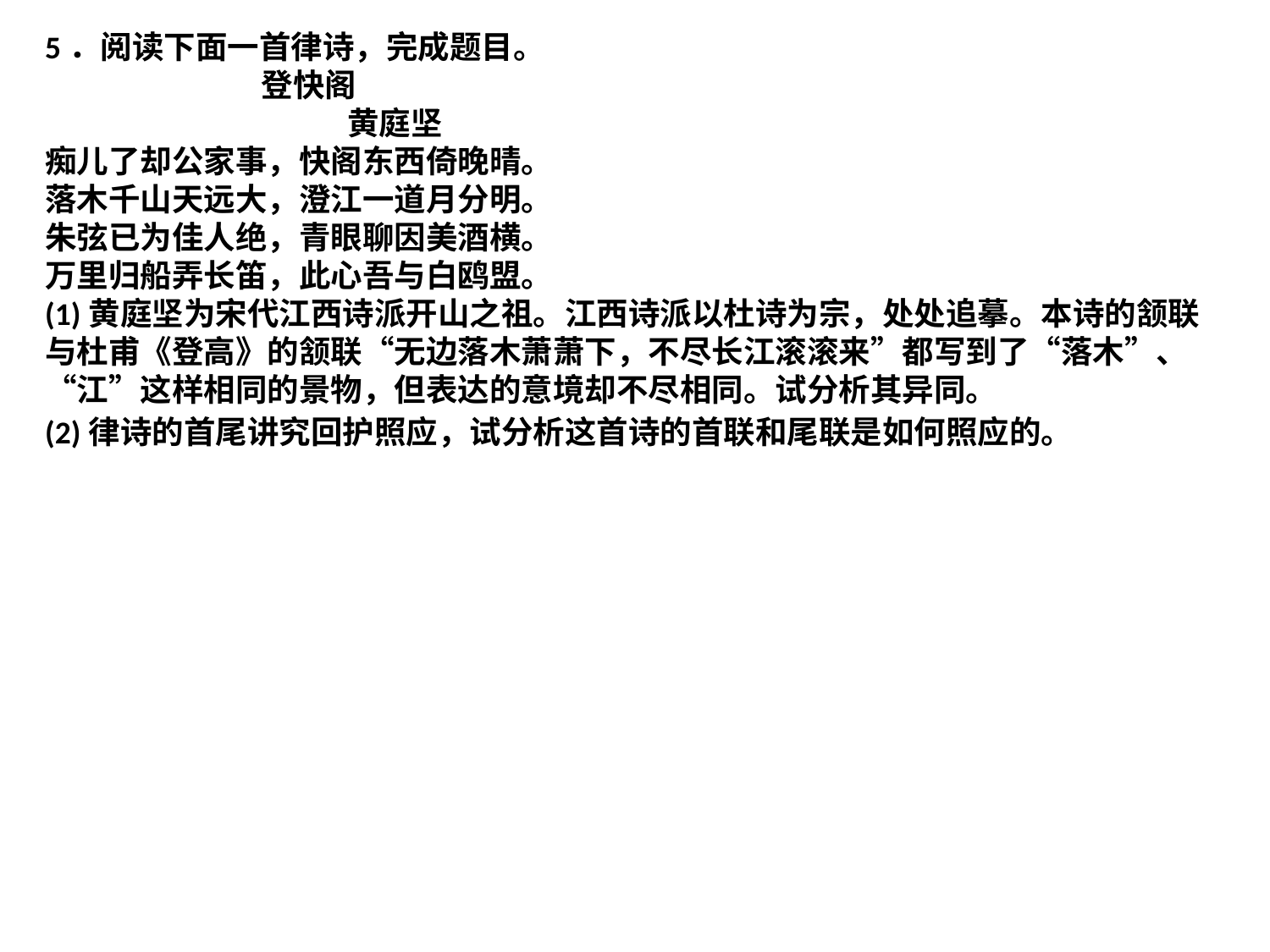

5．阅读下面一首律诗，完成题目。
                             登快阁
                                         黄庭坚
痴儿了却公家事，快阁东西倚晚晴。
落木千山天远大，澄江一道月分明。
朱弦已为佳人绝，青眼聊因美酒横。
万里归船弄长笛，此心吾与白鸥盟。
(1)黄庭坚为宋代江西诗派开山之祖。江西诗派以杜诗为宗，处处追摹。本诗的颔联与杜甫《登高》的颔联“无边落木萧萧下，不尽长江滚滚来”都写到了“落木”、“江”这样相同的景物，但表达的意境却不尽相同。试分析其异同。
(2)律诗的首尾讲究回护照应，试分析这首诗的首联和尾联是如何照应的。